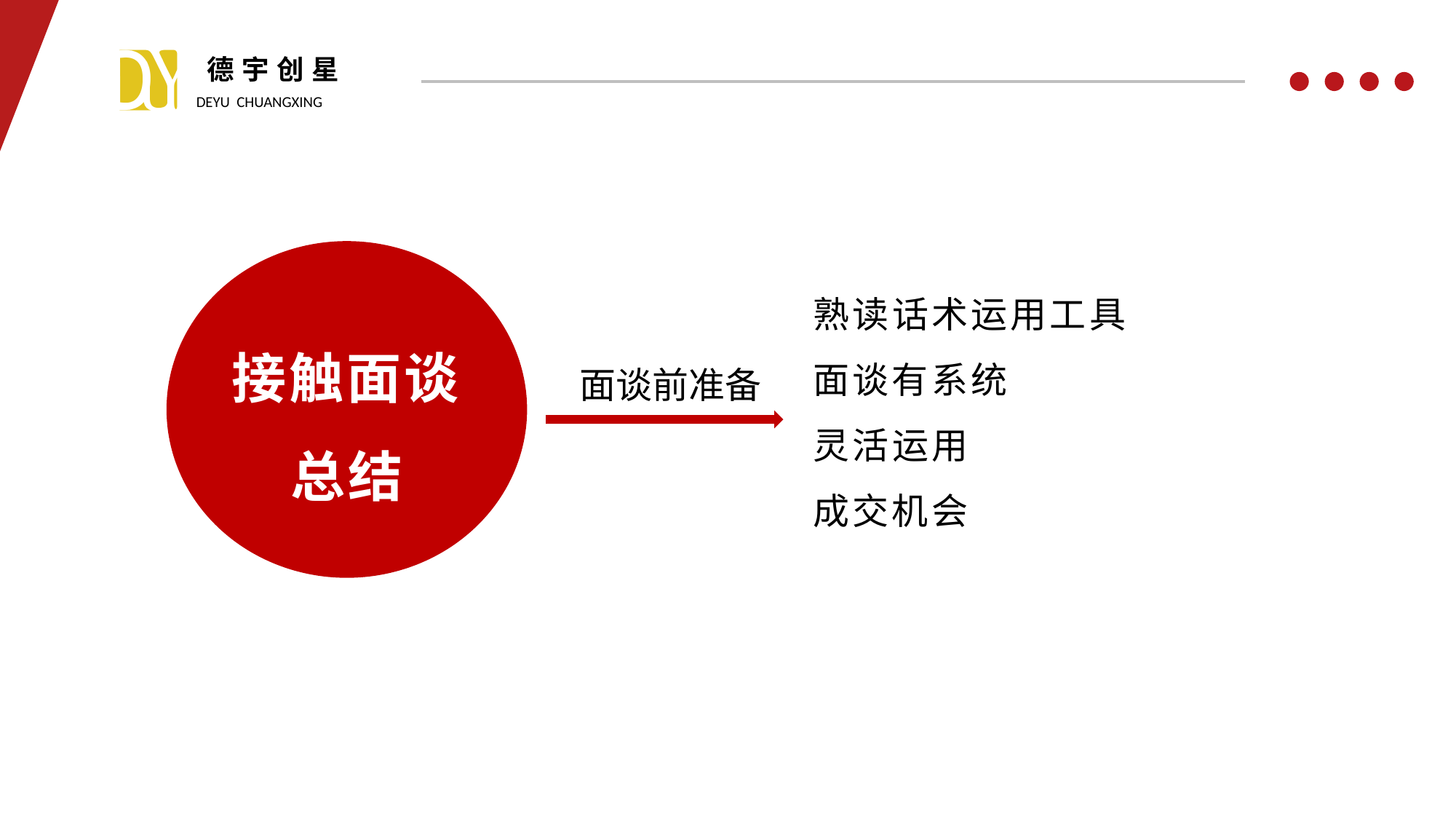

接触面谈总结
熟读话术运用工具
面谈有系统
灵活运用
成交机会
面谈前准备